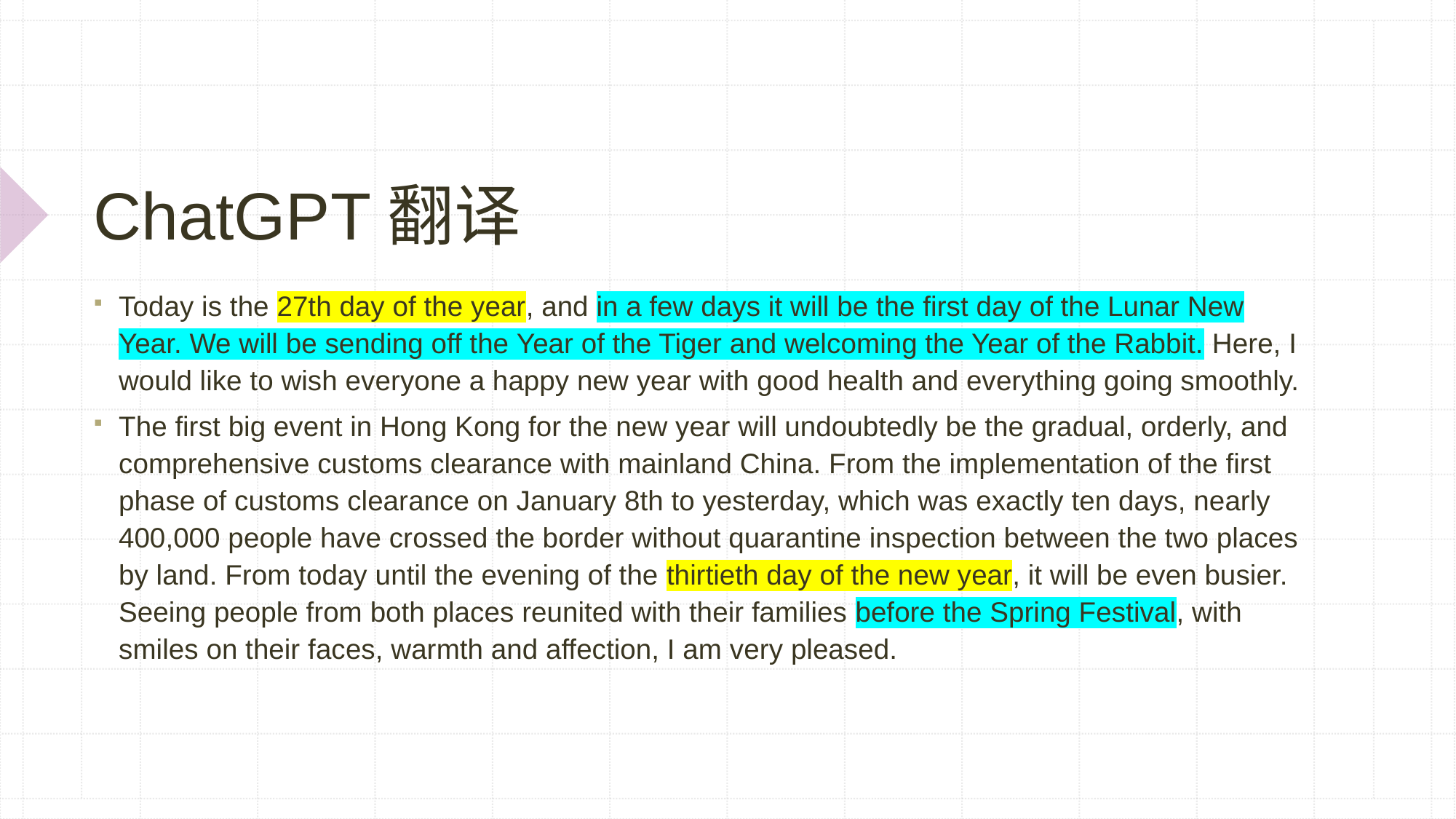

# ChatGPT翻译
Today is the 27th day of the year, and in a few days it will be the first day of the Lunar New Year. We will be sending off the Year of the Tiger and welcoming the Year of the Rabbit. Here, I would like to wish everyone a happy new year with good health and everything going smoothly.
The first big event in Hong Kong for the new year will undoubtedly be the gradual, orderly, and comprehensive customs clearance with mainland China. From the implementation of the first phase of customs clearance on January 8th to yesterday, which was exactly ten days, nearly 400,000 people have crossed the border without quarantine inspection between the two places by land. From today until the evening of the thirtieth day of the new year, it will be even busier. Seeing people from both places reunited with their families before the Spring Festival, with smiles on their faces, warmth and affection, I am very pleased.